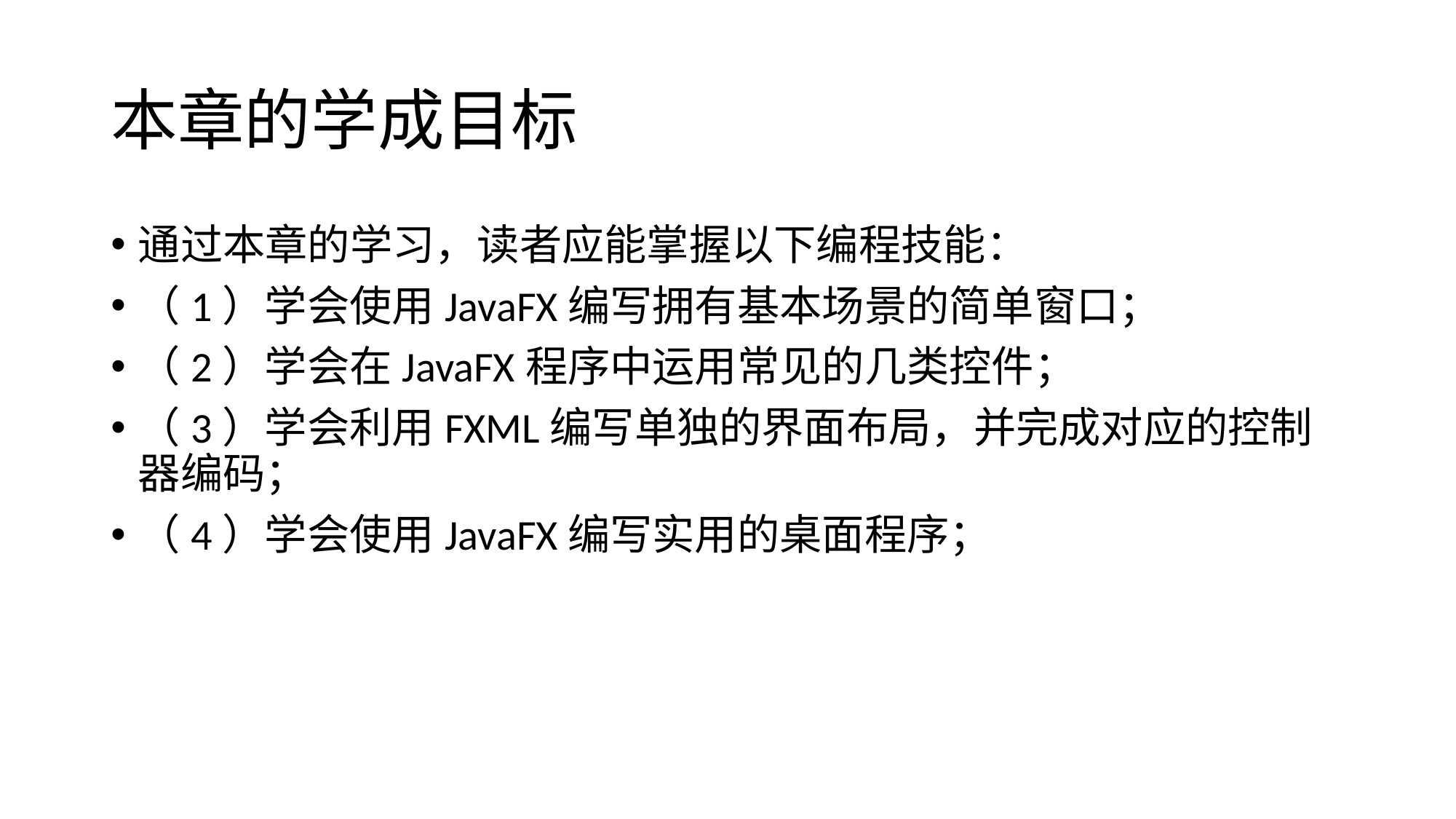

# 本章的学成目标
通过本章的学习，读者应能掌握以下编程技能：
（1）学会使用JavaFX编写拥有基本场景的简单窗口；
（2）学会在JavaFX程序中运用常见的几类控件；
（3）学会利用FXML编写单独的界面布局，并完成对应的控制器编码；
（4）学会使用JavaFX编写实用的桌面程序；